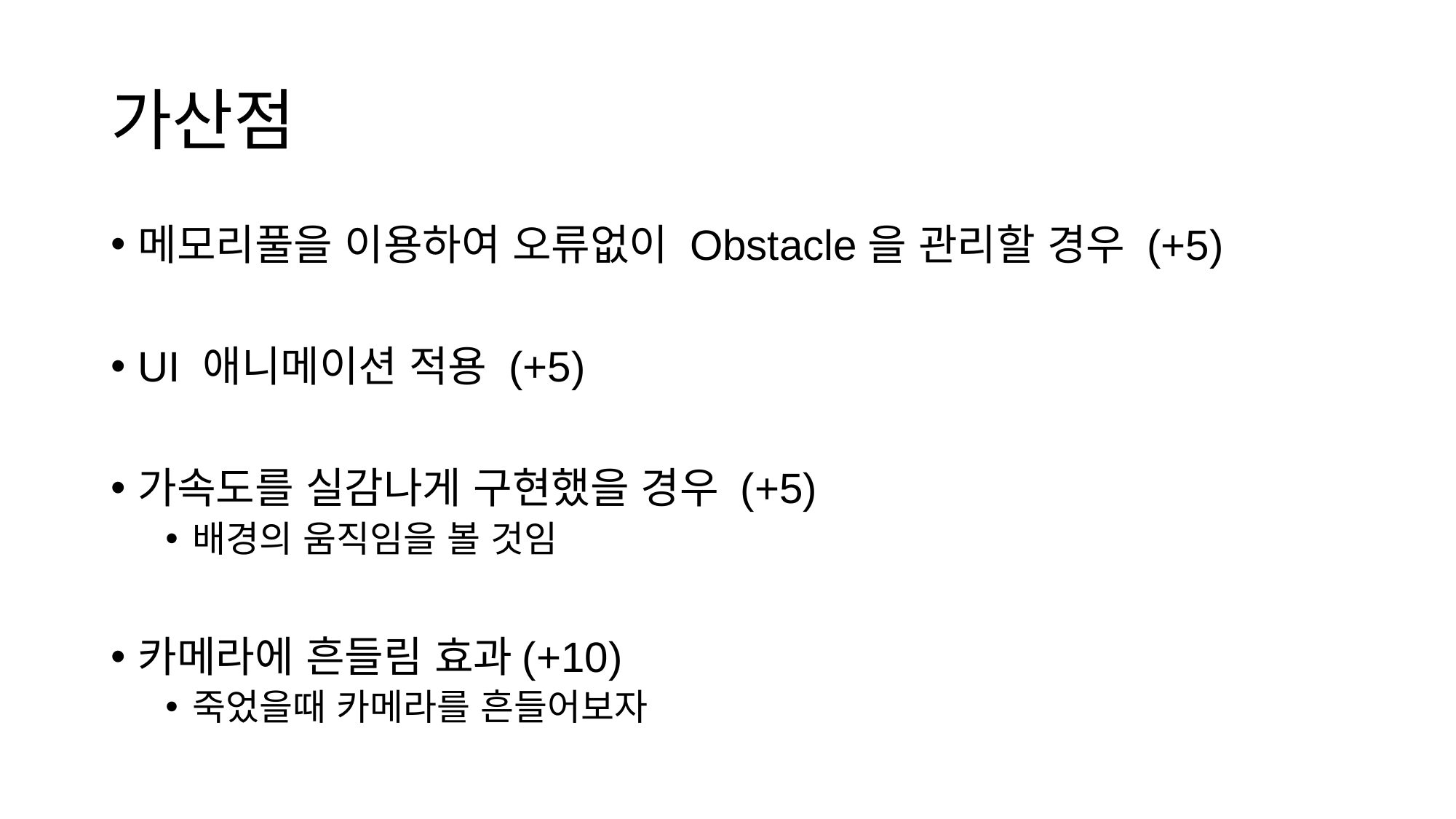

# 가산점
메모리풀을 이용하여 오류없이 Obstacle을 관리할 경우 (+5)

UI 애니메이션 적용 (+5)

가속도를 실감나게 구현했을 경우 (+5)
배경의 움직임을 볼 것임

카메라에 흔들림 효과(+10)
죽었을때 카메라를 흔들어보자